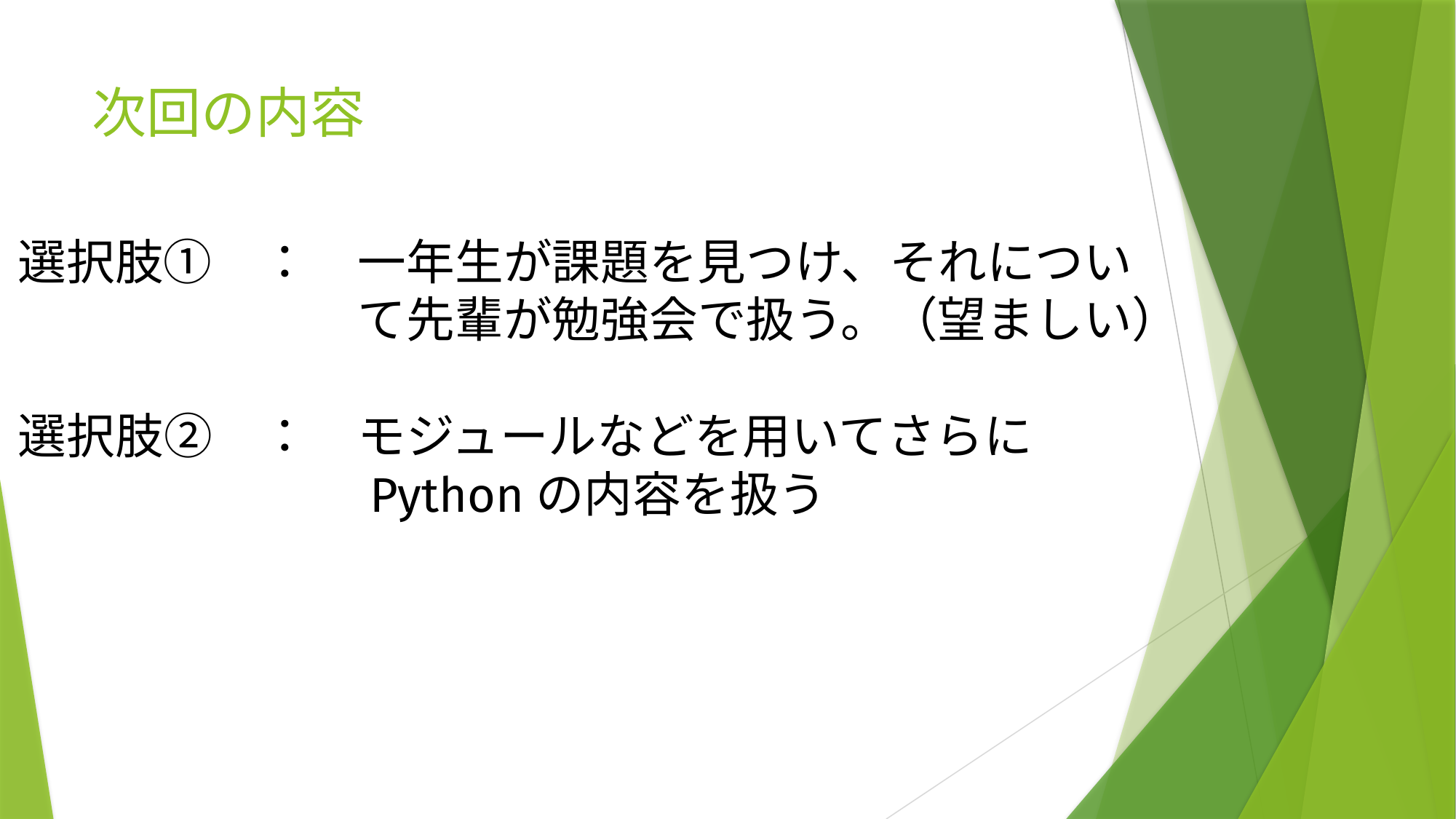

# 次回の内容
選択肢①　：　一年生が課題を見つけ、それについ
　　　　　　　て先輩が勉強会で扱う。（望ましい）
選択肢②　：　モジュールなどを用いてさらに
　　　　　　　Pythonの内容を扱う